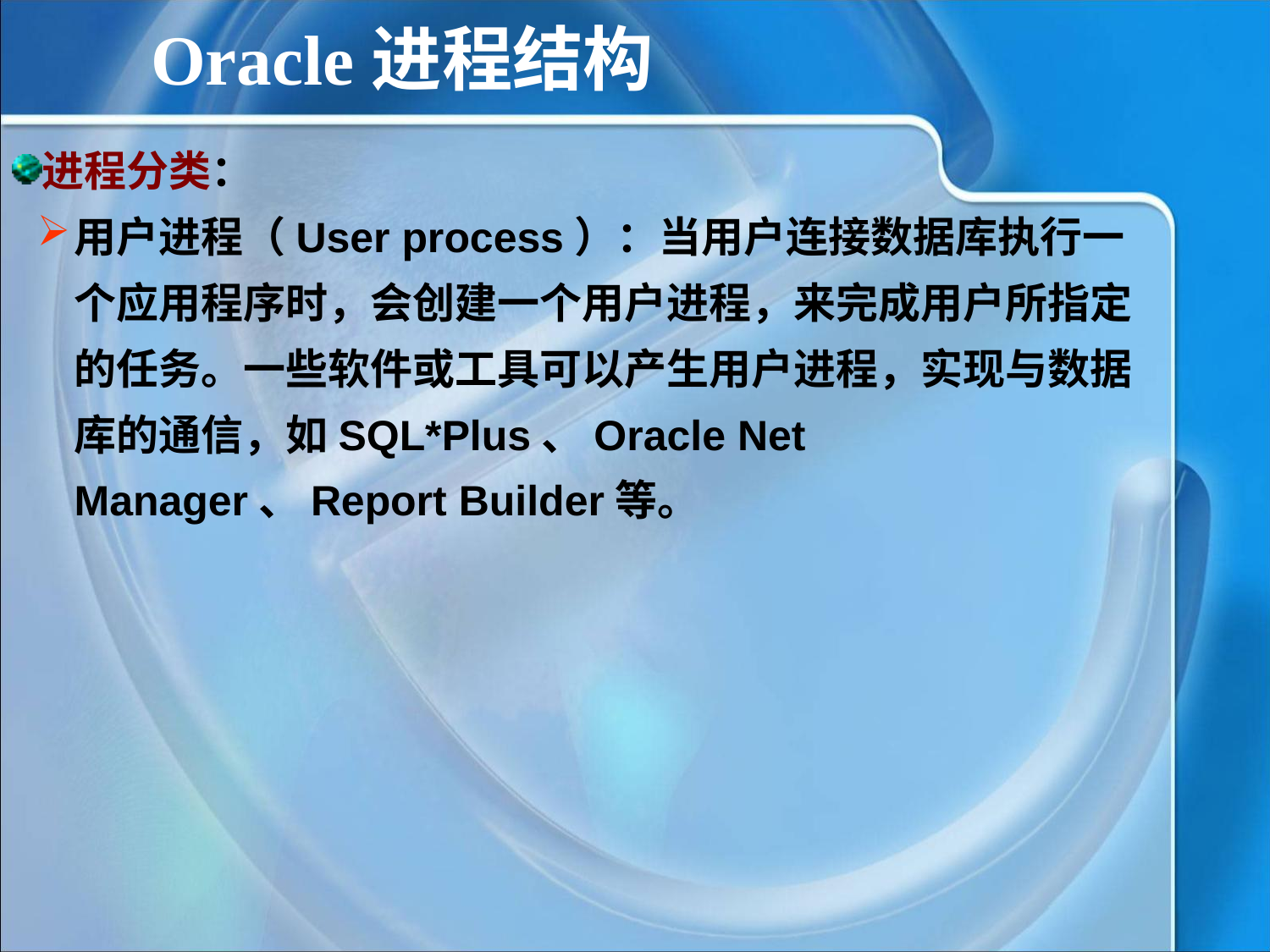

Oracle进程结构
进程分类：
用户进程（User process）：当用户连接数据库执行一个应用程序时，会创建一个用户进程，来完成用户所指定的任务。一些软件或工具可以产生用户进程，实现与数据库的通信，如SQL*Plus、Oracle Net Manager、Report Builder等。
37